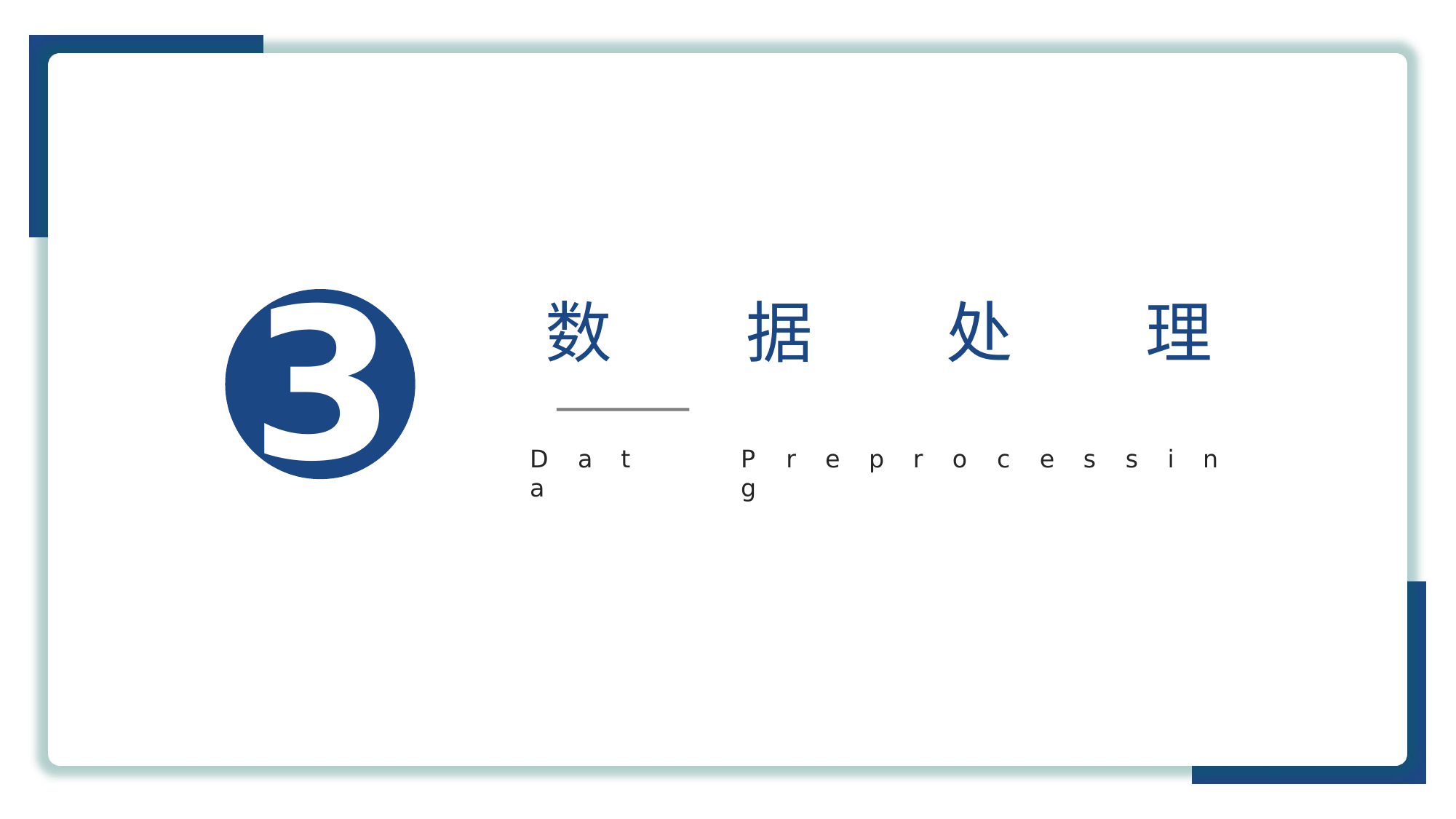

# 3
数	据	处	理

D	a	t	a
P	r	e	p	r	o	c	e	s	s	i	n	g